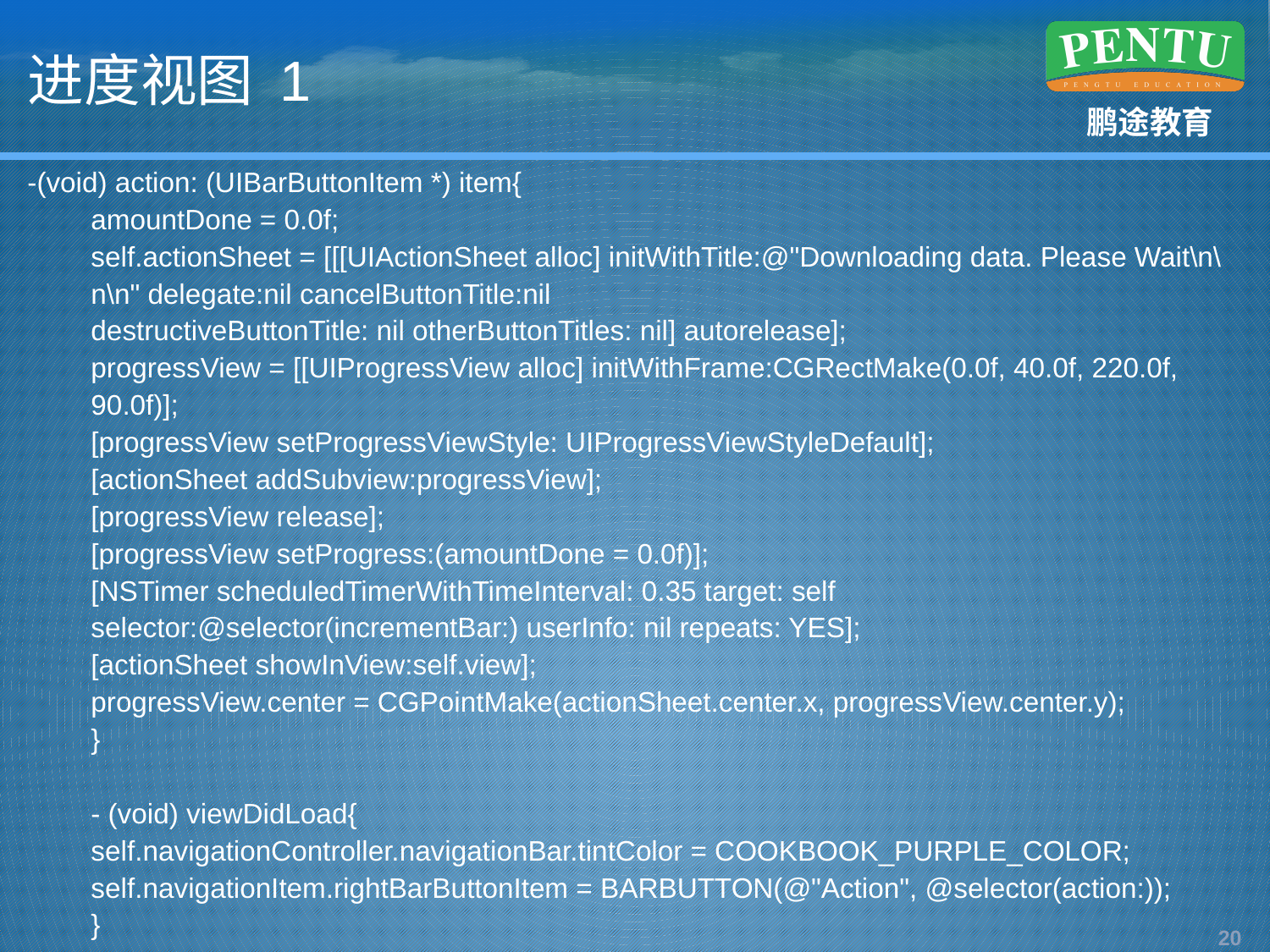

# 进度视图 1
-(void) action: (UIBarButtonItem *) item{
amountDone = 0.0f;
self.actionSheet = [[[UIActionSheet alloc] initWithTitle:@"Downloading data. Please Wait\n\n\n" delegate:nil cancelButtonTitle:nil
destructiveButtonTitle: nil otherButtonTitles: nil] autorelease];
progressView = [[UIProgressView alloc] initWithFrame:CGRectMake(0.0f, 40.0f, 220.0f, 90.0f)];
[progressView setProgressViewStyle: UIProgressViewStyleDefault];
[actionSheet addSubview:progressView];
[progressView release];
[progressView setProgress:(amountDone = 0.0f)];
[NSTimer scheduledTimerWithTimeInterval: 0.35 target: self selector:@selector(incrementBar:) userInfo: nil repeats: YES];
[actionSheet showInView:self.view];
progressView.center = CGPointMake(actionSheet.center.x, progressView.center.y);
}

- (void) viewDidLoad{
self.navigationController.navigationBar.tintColor = COOKBOOK_PURPLE_COLOR;
self.navigationItem.rightBarButtonItem = BARBUTTON(@"Action", @selector(action:));
}
20